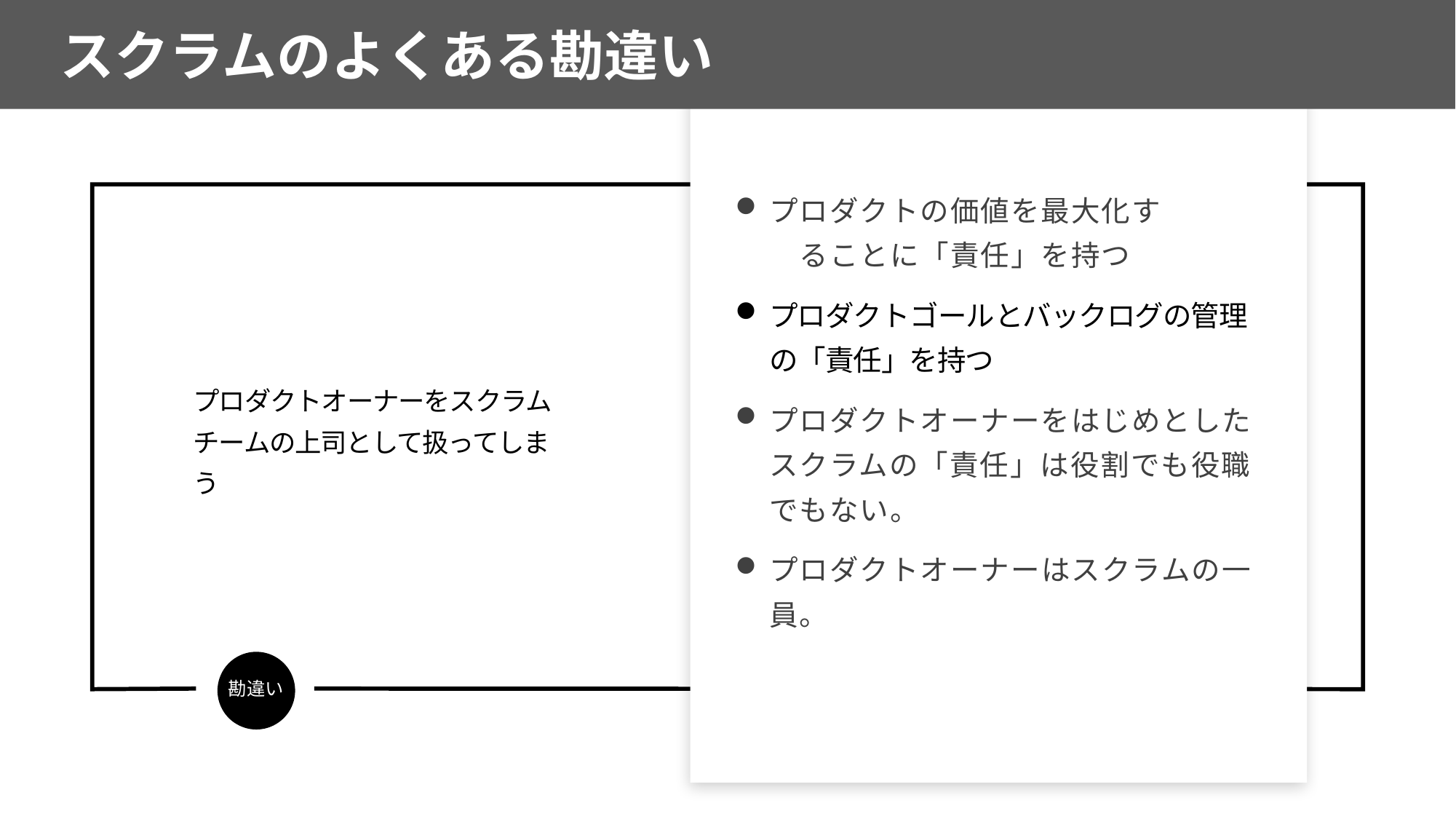

スクラムのよくある勘違い

プロダクトの価値を最大化す　　　　ることに「責任」を持つ
プロダクトゴールとバックログの管理の「責任」を持つ
プロダクトオーナーをはじめとしたスクラムの「責任」は役割でも役職でもない。
プロダクトオーナーはスクラムの一員。

プロダクトオーナーをスクラムチームの上司として扱ってしまう

勘違い